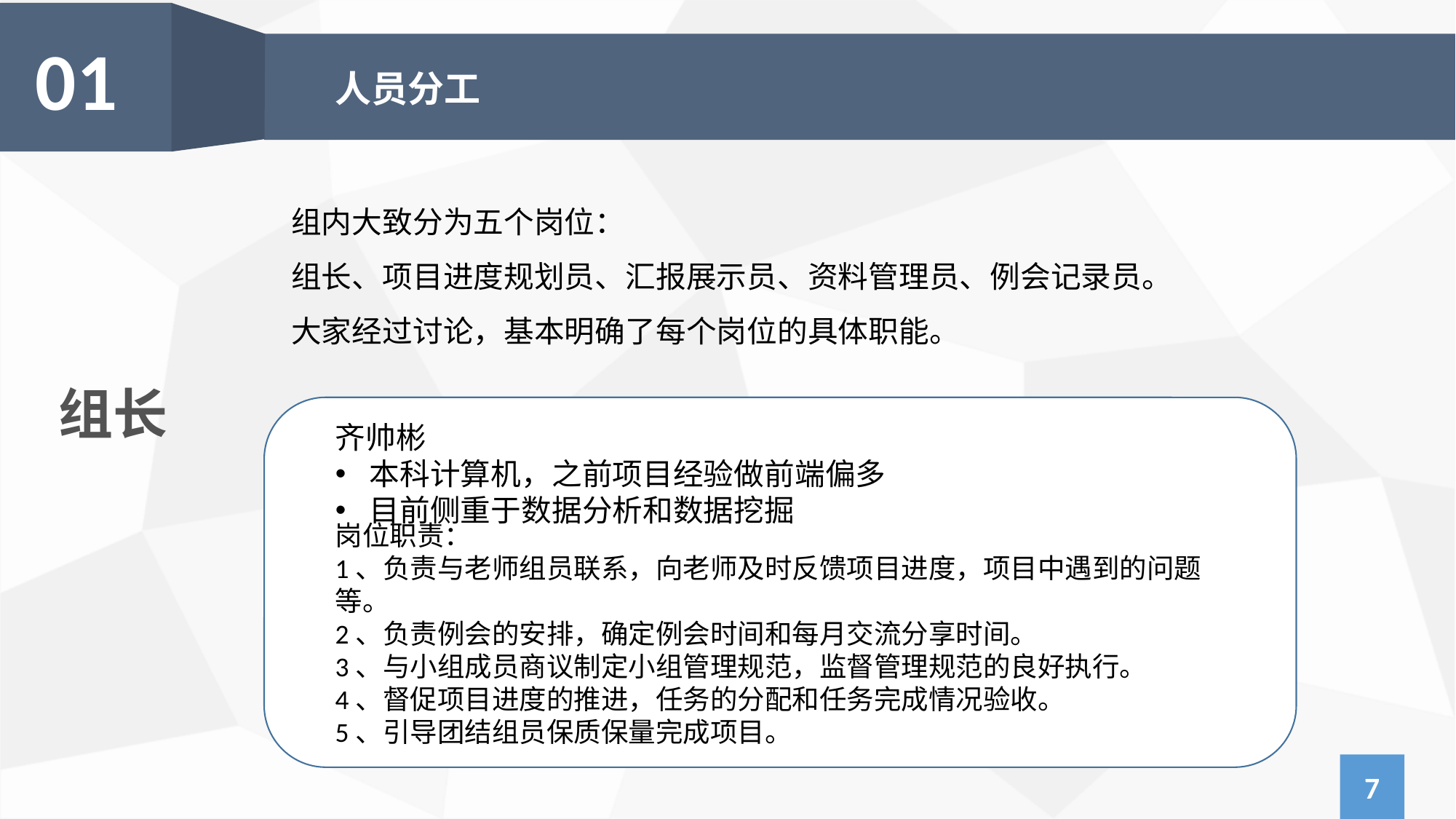

01

人员分工
组内大致分为五个岗位：
组长、项目进度规划员、汇报展示员、资料管理员、例会记录员。
大家经过讨论，基本明确了每个岗位的具体职能。

组长

齐帅彬
本科计算机，之前项目经验做前端偏多
目前侧重于数据分析和数据挖掘
岗位职责：
1、负责与老师组员联系，向老师及时反馈项目进度，项目中遇到的问题等。
2、负责例会的安排，确定例会时间和每月交流分享时间。
3、与小组成员商议制定小组管理规范，监督管理规范的良好执行。
4、督促项目进度的推进，任务的分配和任务完成情况验收。
5、引导团结组员保质保量完成项目。

7